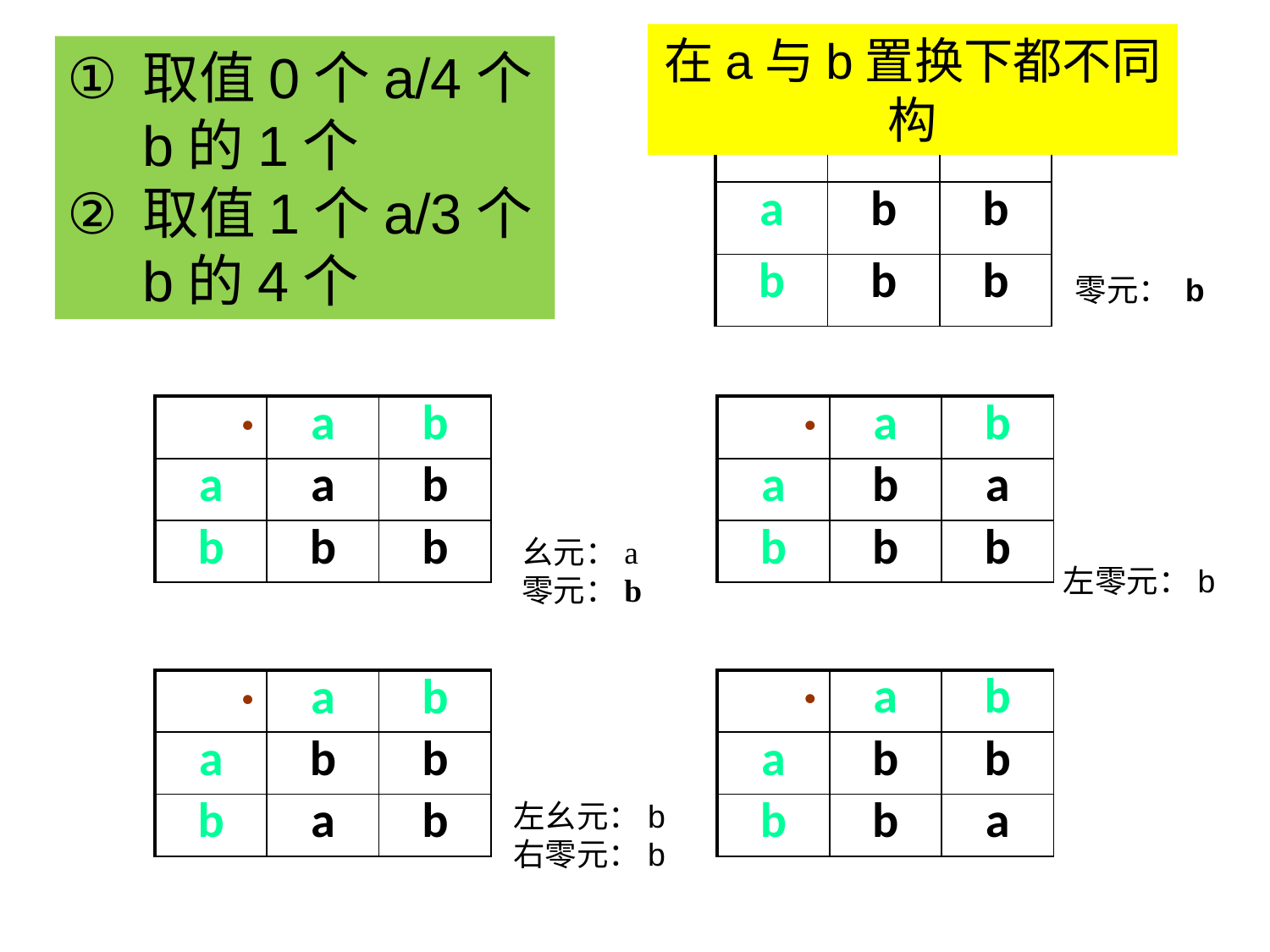

在a与b置换下都不同构
取值0个a/4个b的1个
取值1个a/3个b的4个
| · | a | b |
| --- | --- | --- |
| a | b | b |
| b | b | b |
零元： b
| · | a | b |
| --- | --- | --- |
| a | a | b |
| b | b | b |
| · | a | b |
| --- | --- | --- |
| a | b | a |
| b | b | b |
幺元：a
零元：b
左零元：b
| · | a | b |
| --- | --- | --- |
| a | b | b |
| b | b | a |
| · | a | b |
| --- | --- | --- |
| a | b | b |
| b | a | b |
左幺元：b
右零元：b